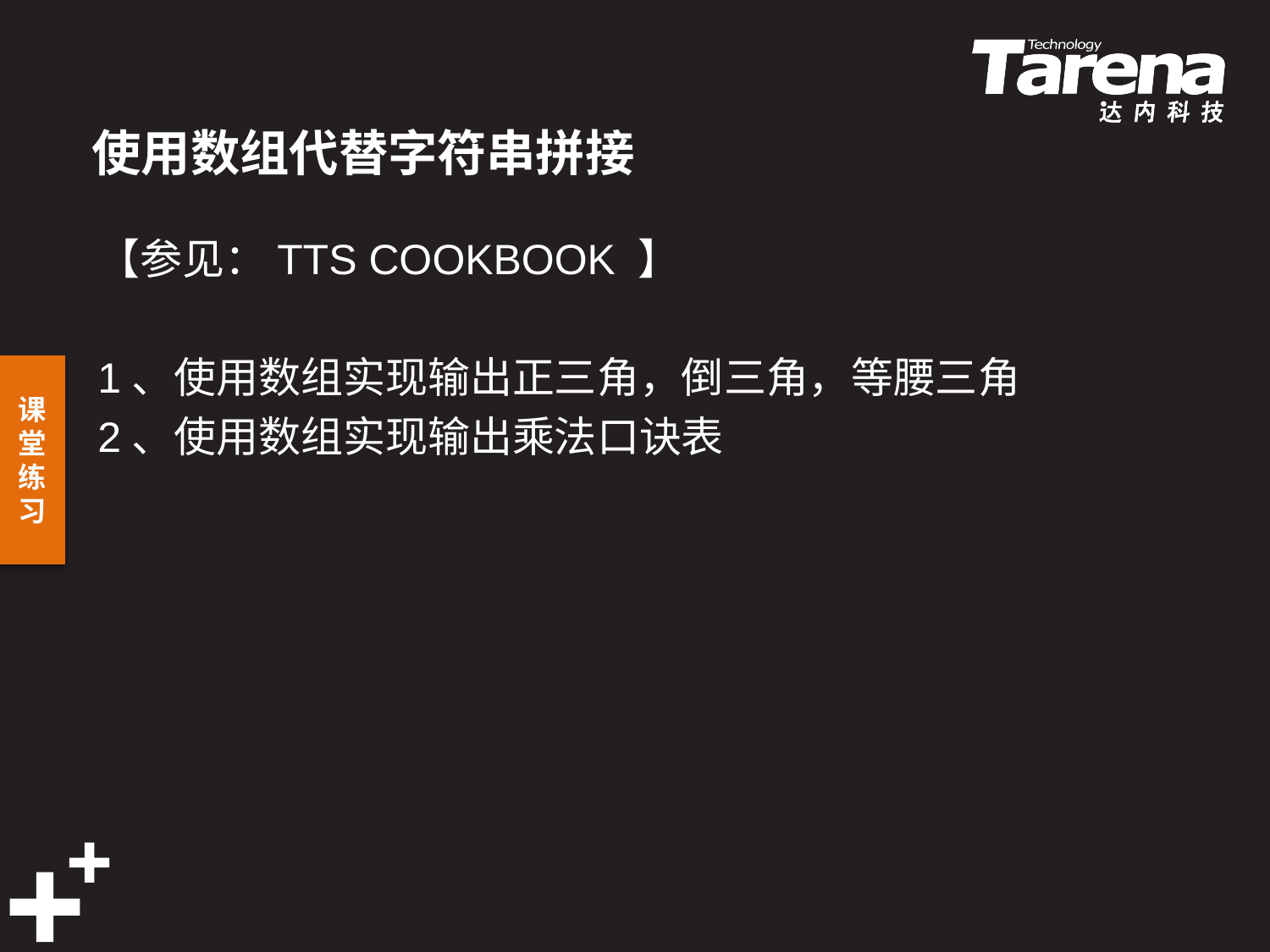

# 使用数组代替字符串拼接
【参见：TTS COOKBOOK 】

1、使用数组实现输出正三角，倒三角，等腰三角
2、使用数组实现输出乘法口诀表